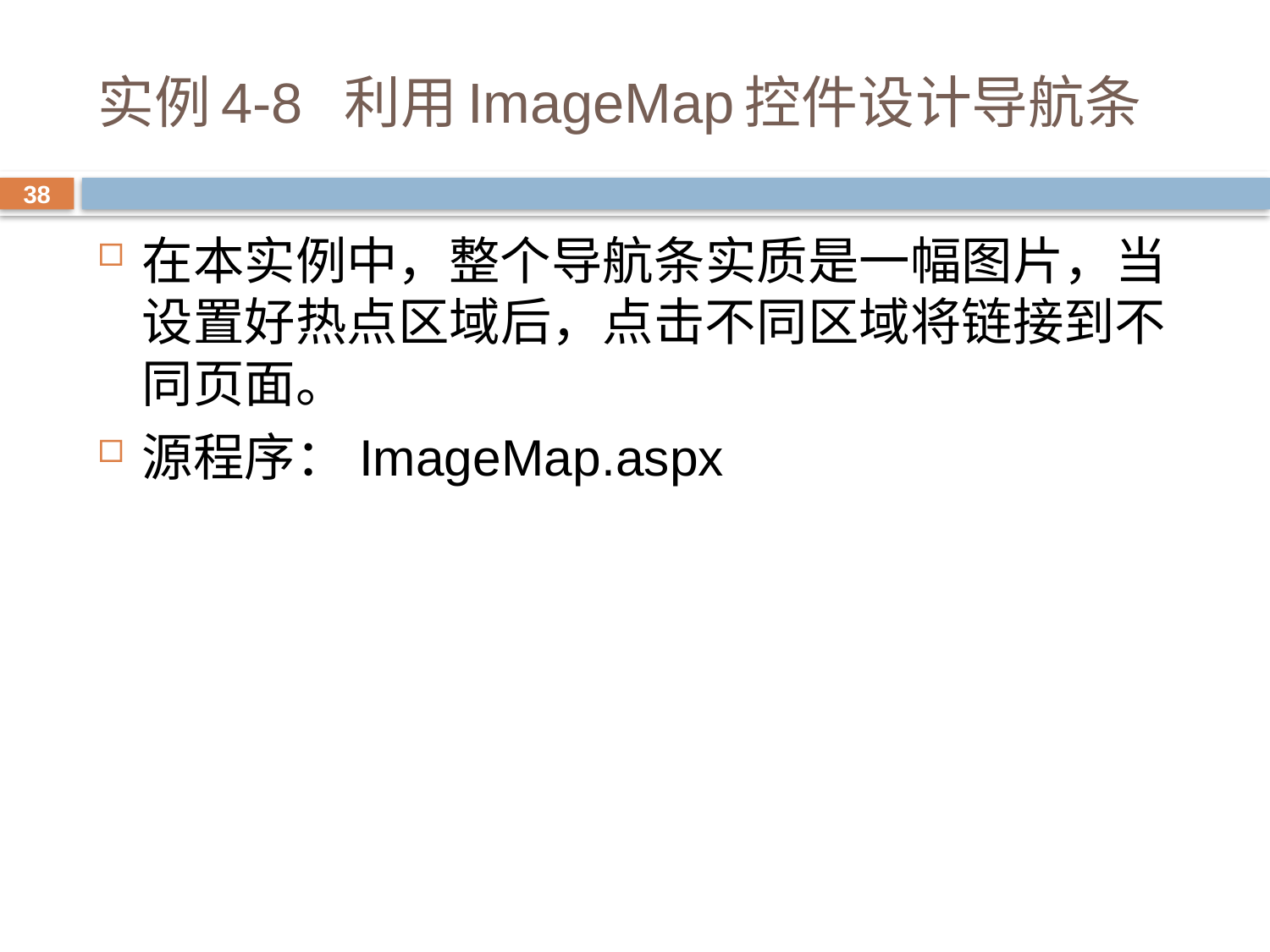

# 实例4-8  利用ImageMap控件设计导航条
38
在本实例中，整个导航条实质是一幅图片，当设置好热点区域后，点击不同区域将链接到不同页面。
源程序：ImageMap.aspx